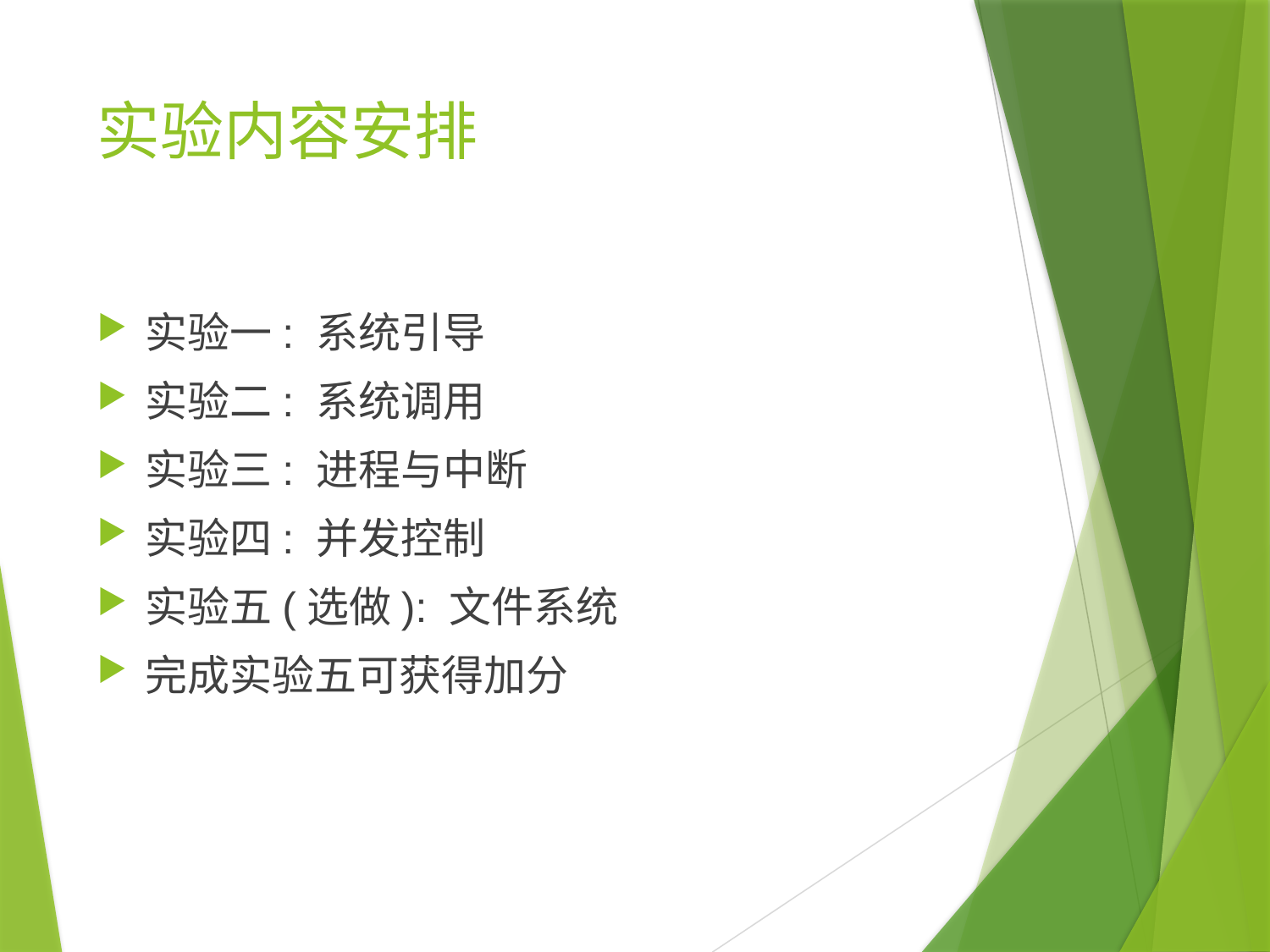

# 实验内容安排
实验一: 系统引导
实验二: 系统调用
实验三: 进程与中断
实验四: 并发控制
实验五(选做): 文件系统
完成实验五可获得加分